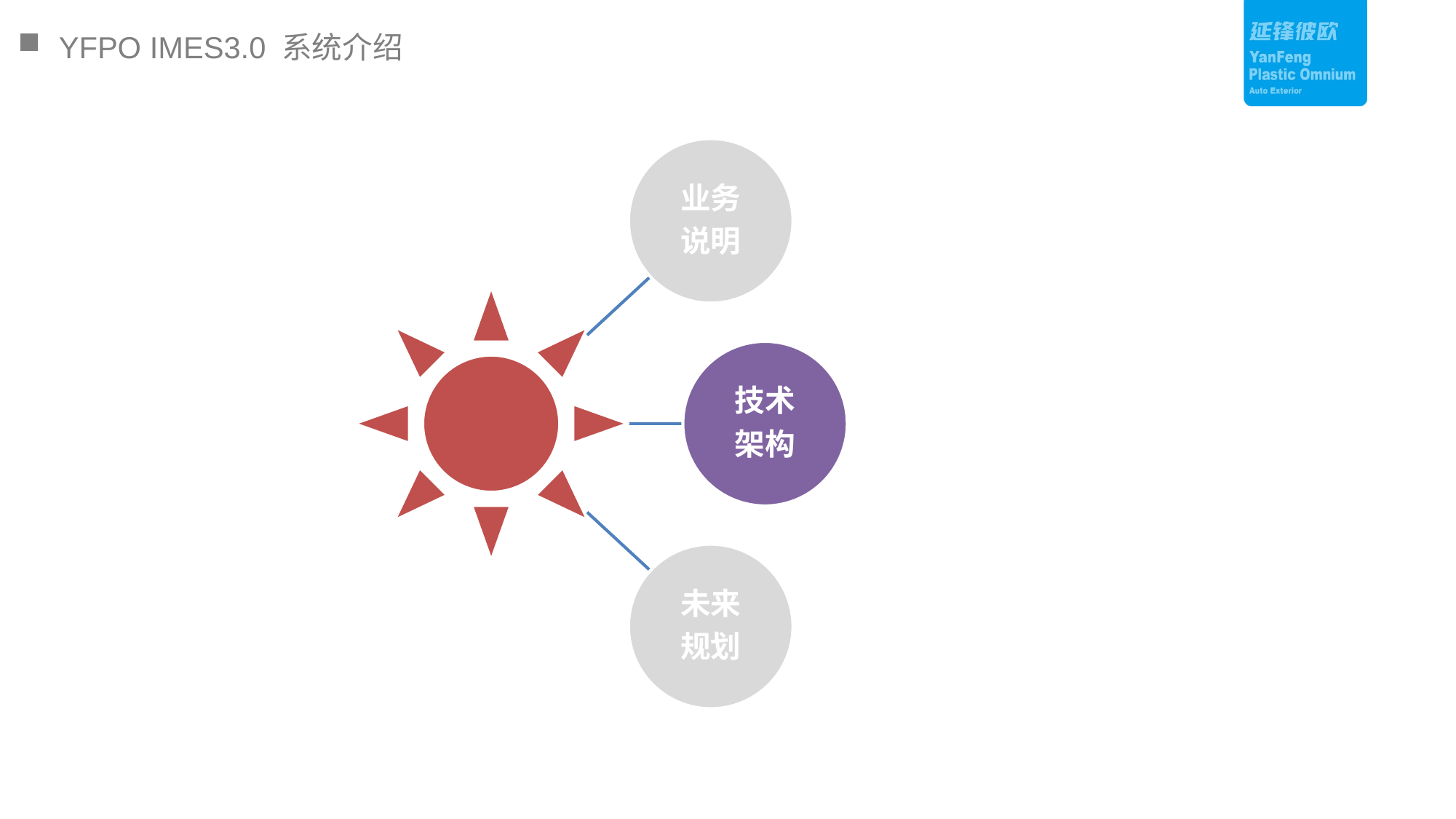

YFPO IMES3.0 系统介绍
业务
说明
技术
架构
未来
规划